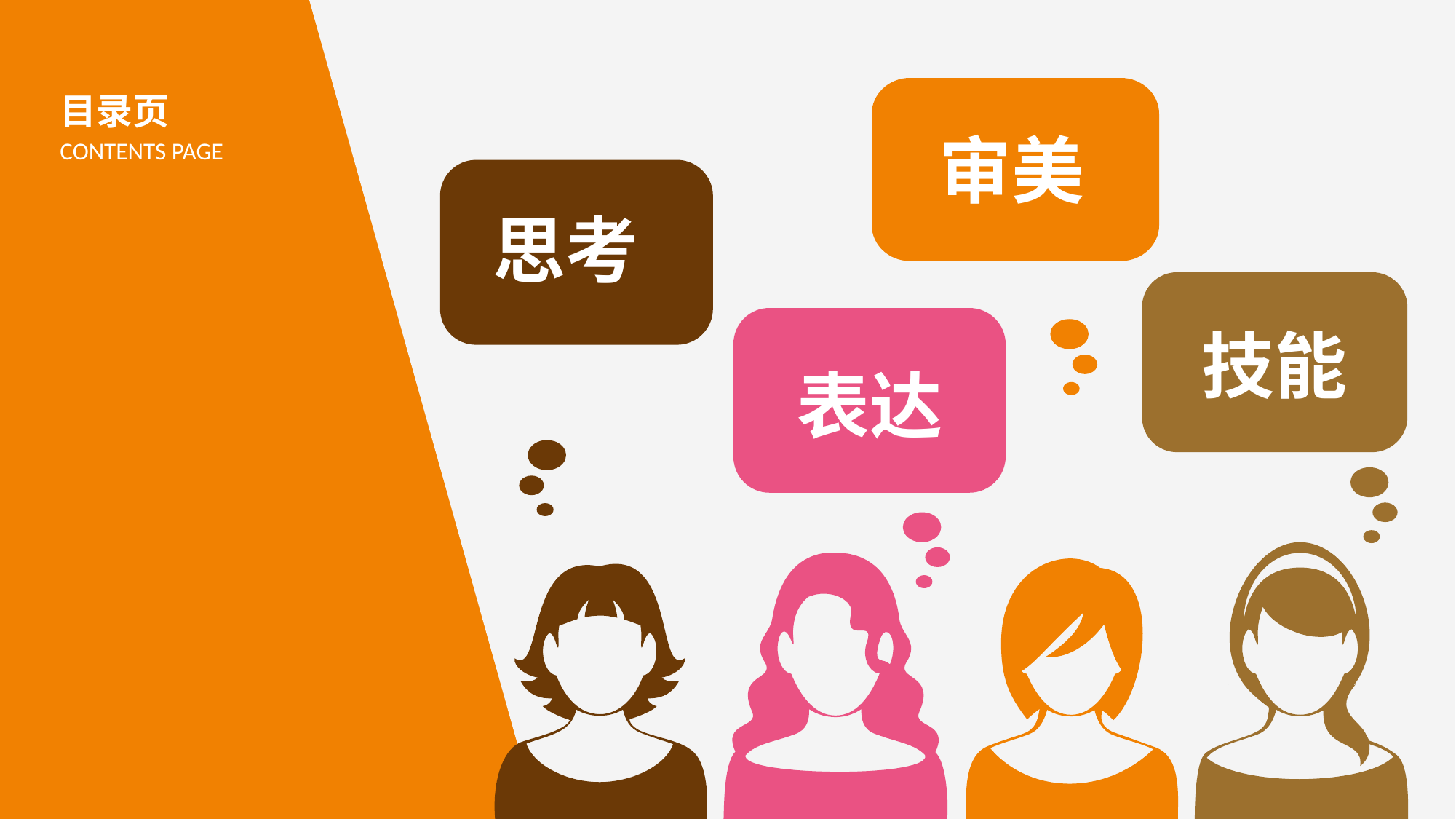

目录页
CONTENTS PAGE

审美

思考

技能

表达